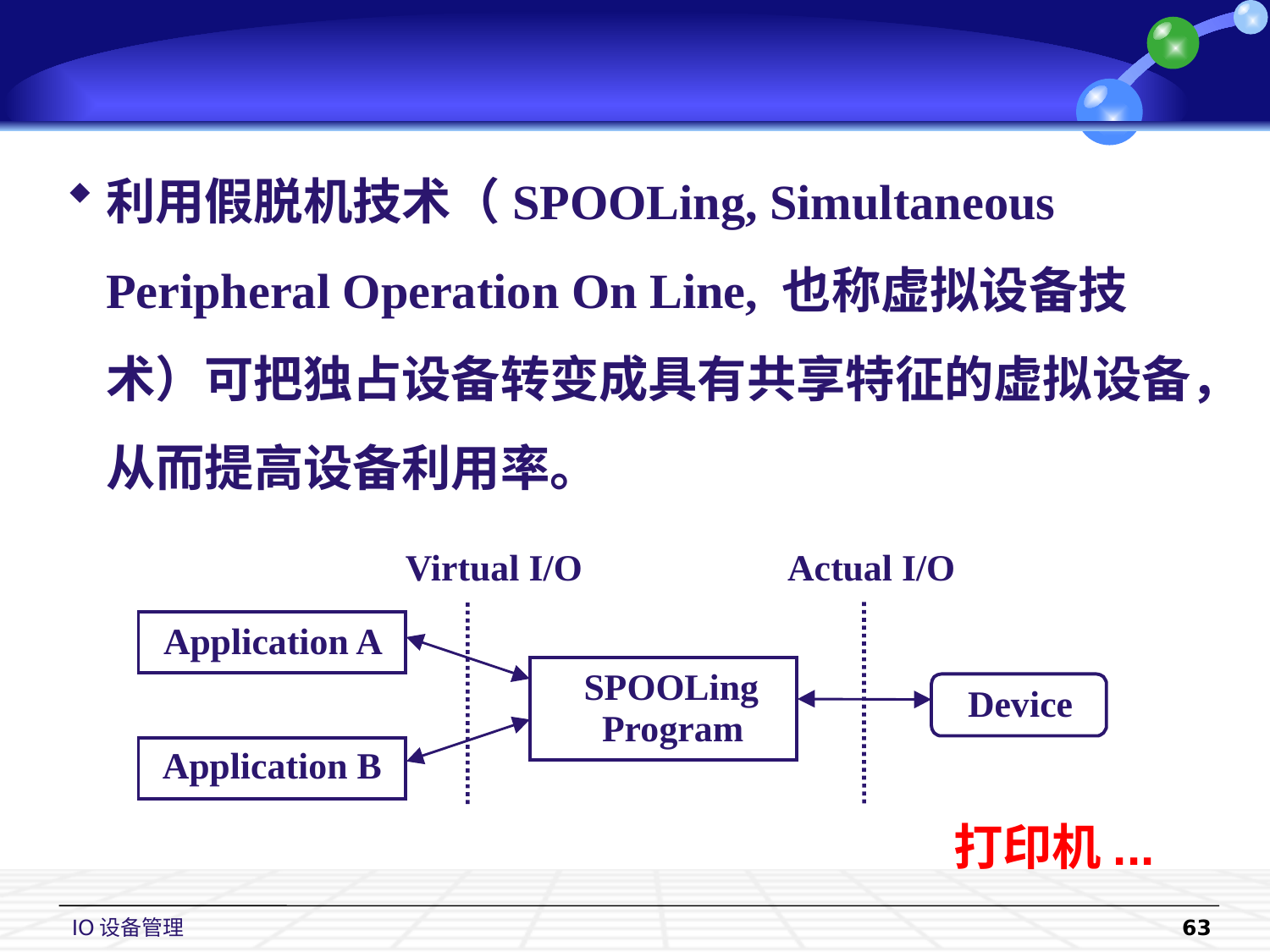

利用假脱机技术（SPOOLing, Simultaneous Peripheral Operation On Line, 也称虚拟设备技术）可把独占设备转变成具有共享特征的虚拟设备，从而提高设备利用率。

Virtual I/O
Actual I/O

Application A

SPOOLing

Device

Program

Application B

打印机...
IO设备管理
63